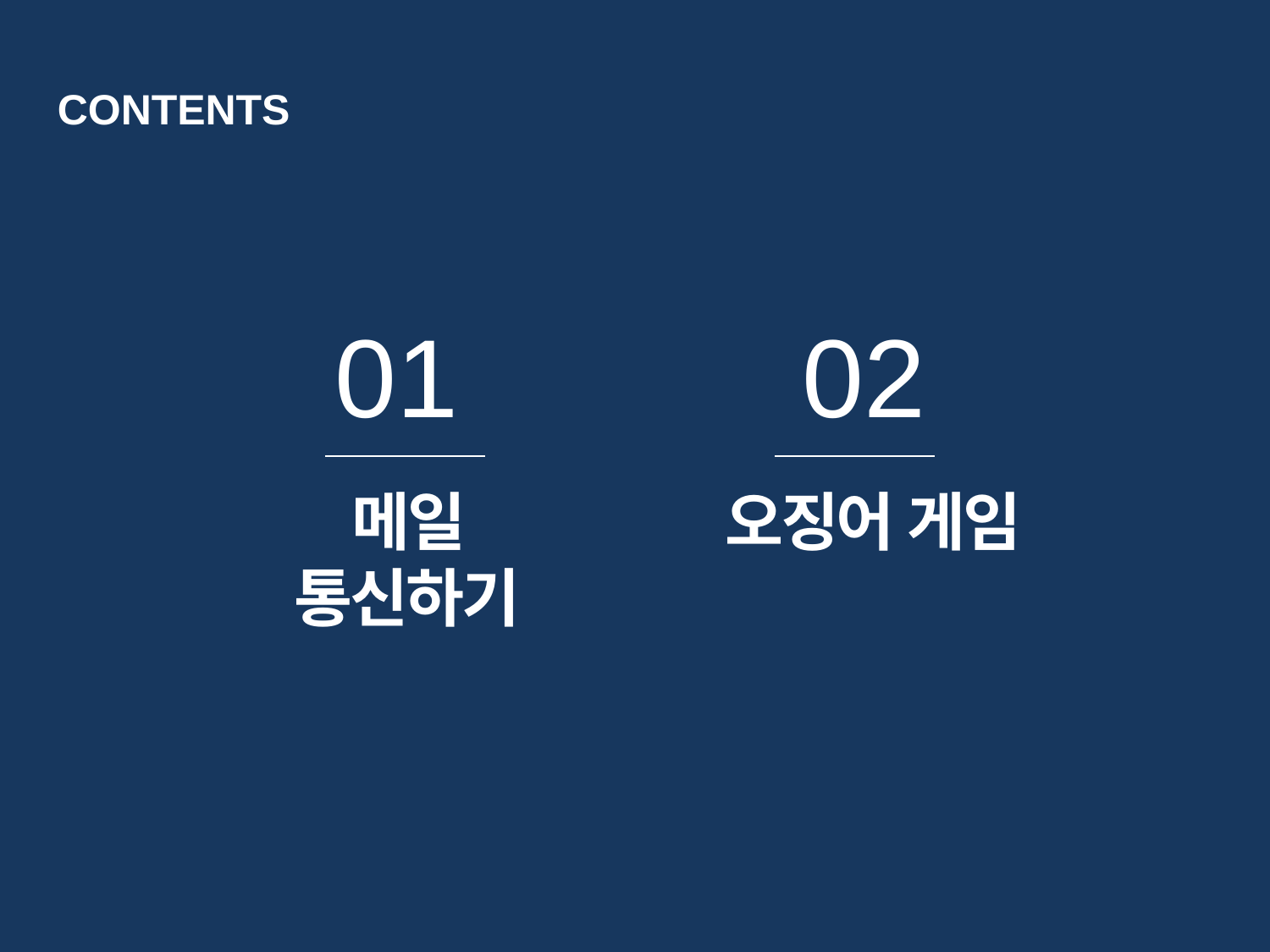

CONTENTS
 01             02
메일 통신하기
 오징어 게임